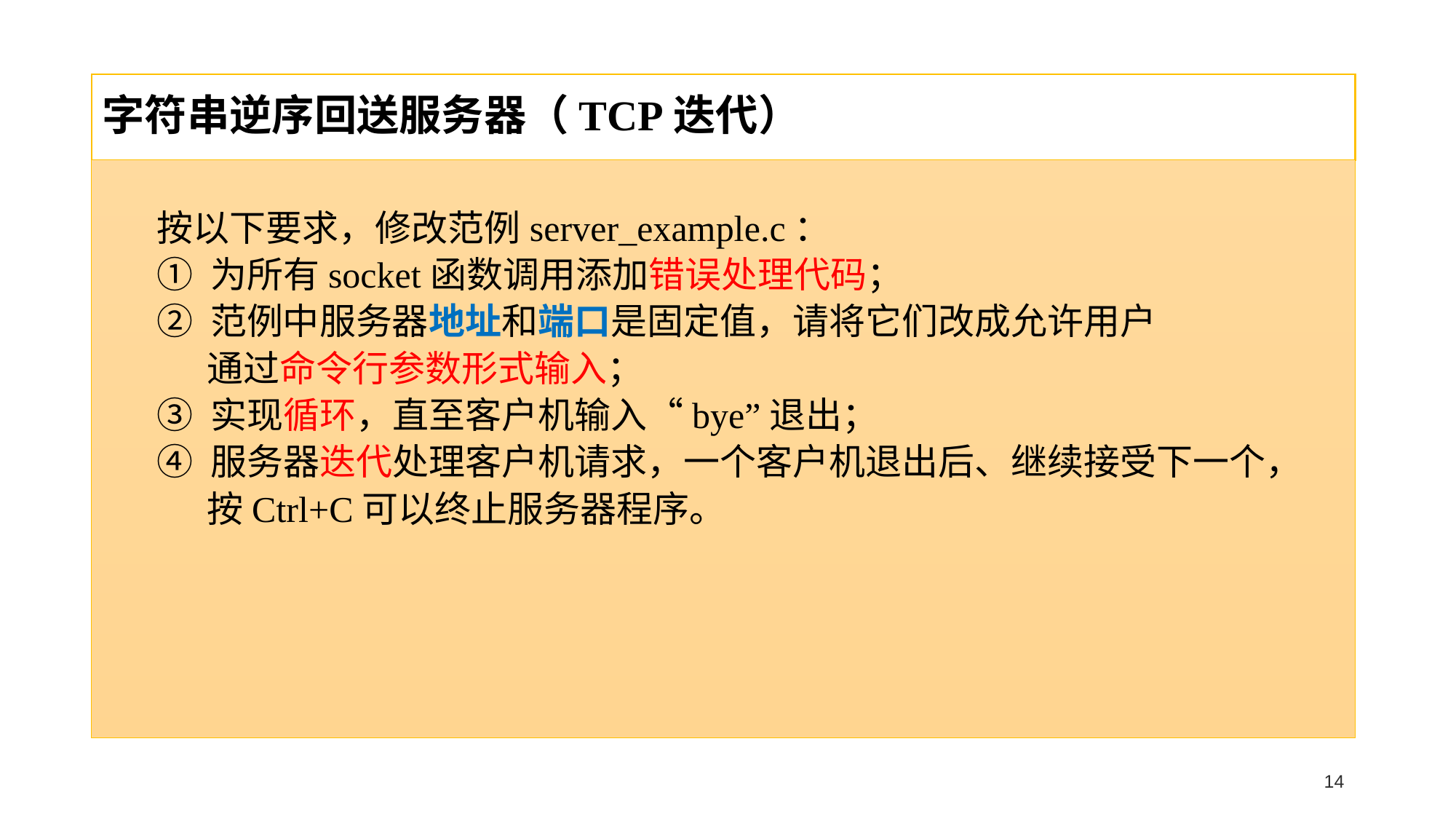

# 字符串逆序回送服务器（TCP迭代）

按以下要求，修改范例server_example.c：
① 为所有socket函数调用添加错误处理代码；
② 范例中服务器地址和端口是固定值，请将它们改成允许用户
     通过命令行参数形式输入；
③ 实现循环，直至客户机输入“bye”退出；
④ 服务器迭代处理客户机请求，一个客户机退出后、继续接受下一个，
     按Ctrl+C可以终止服务器程序。

14